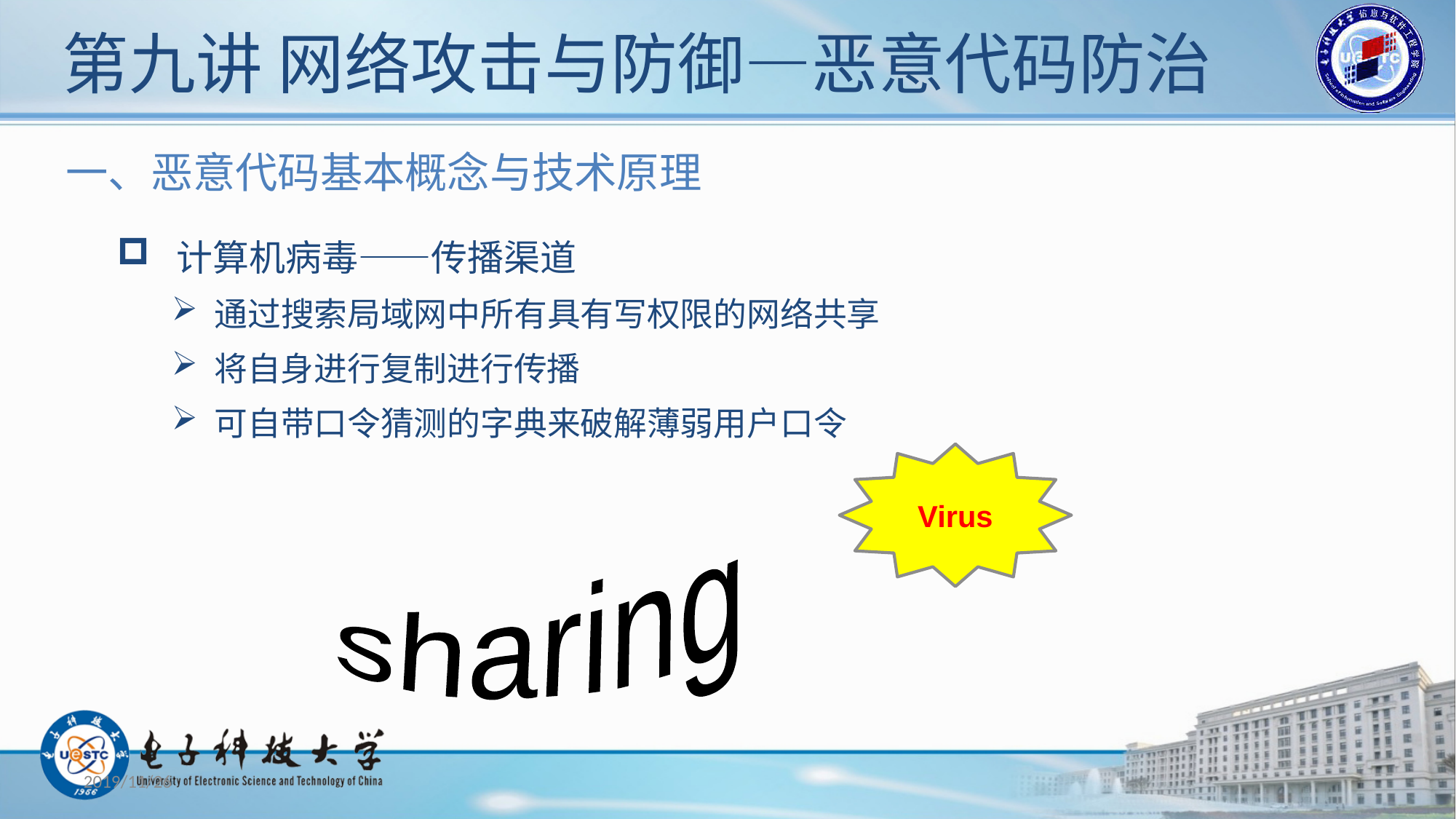

# 第九讲 网络攻击与防御—恶意代码防治
一、恶意代码基本概念与技术原理
  计算机病毒——传播渠道
 通过搜索局域网中所有具有写权限的网络共享
 将自身进行复制进行传播
 可自带口令猜测的字典来破解薄弱用户口令

Virus
sharing
2019/11/26